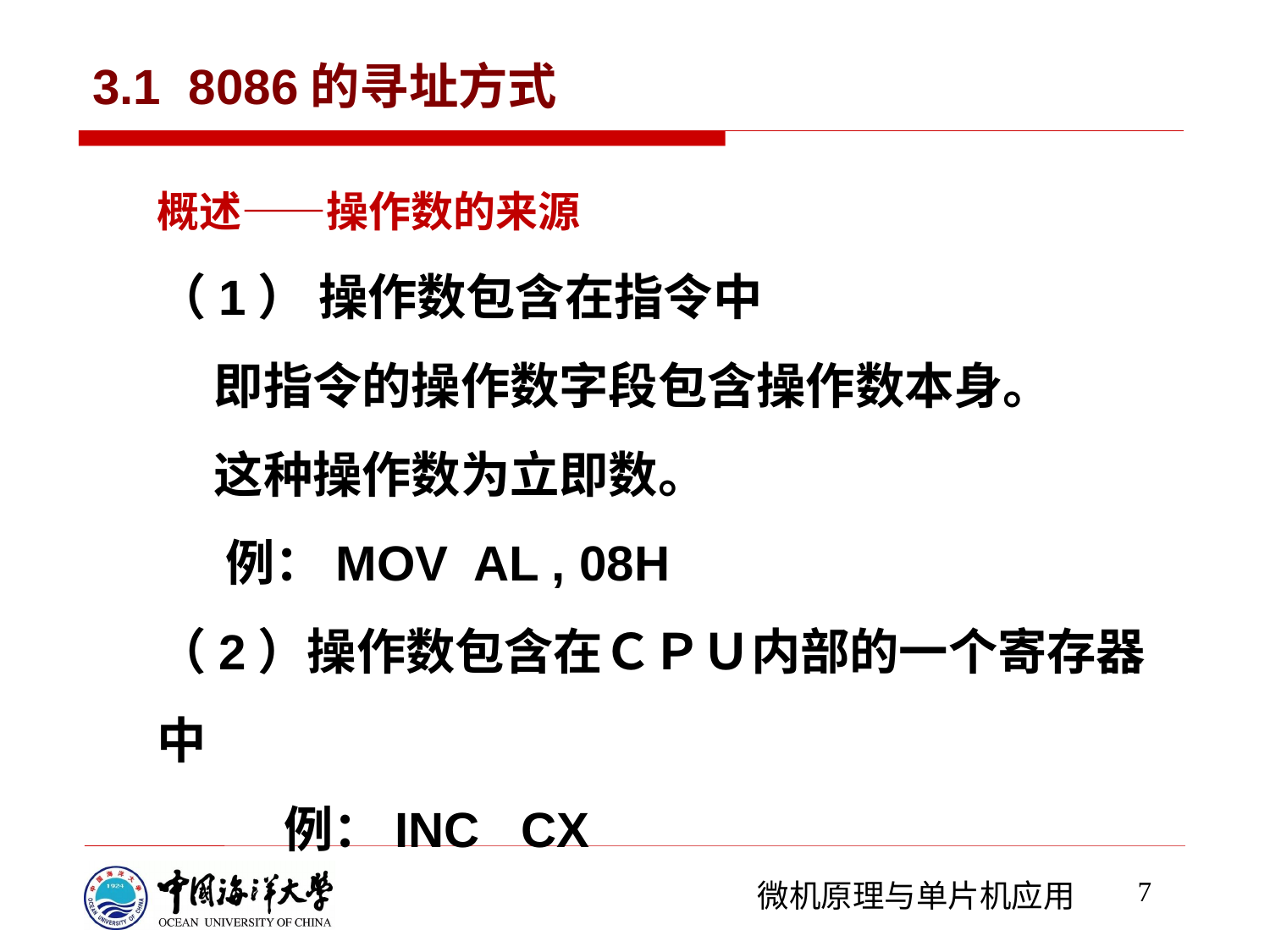

# 3.1  8086的寻址方式
概述——操作数的来源
（1） 操作数包含在指令中
    即指令的操作数字段包含操作数本身。
    这种操作数为立即数。
     例：MOV  AL , 08H
（2）操作数包含在ＣＰＵ内部的一个寄存器中
	例：INC   CX
7